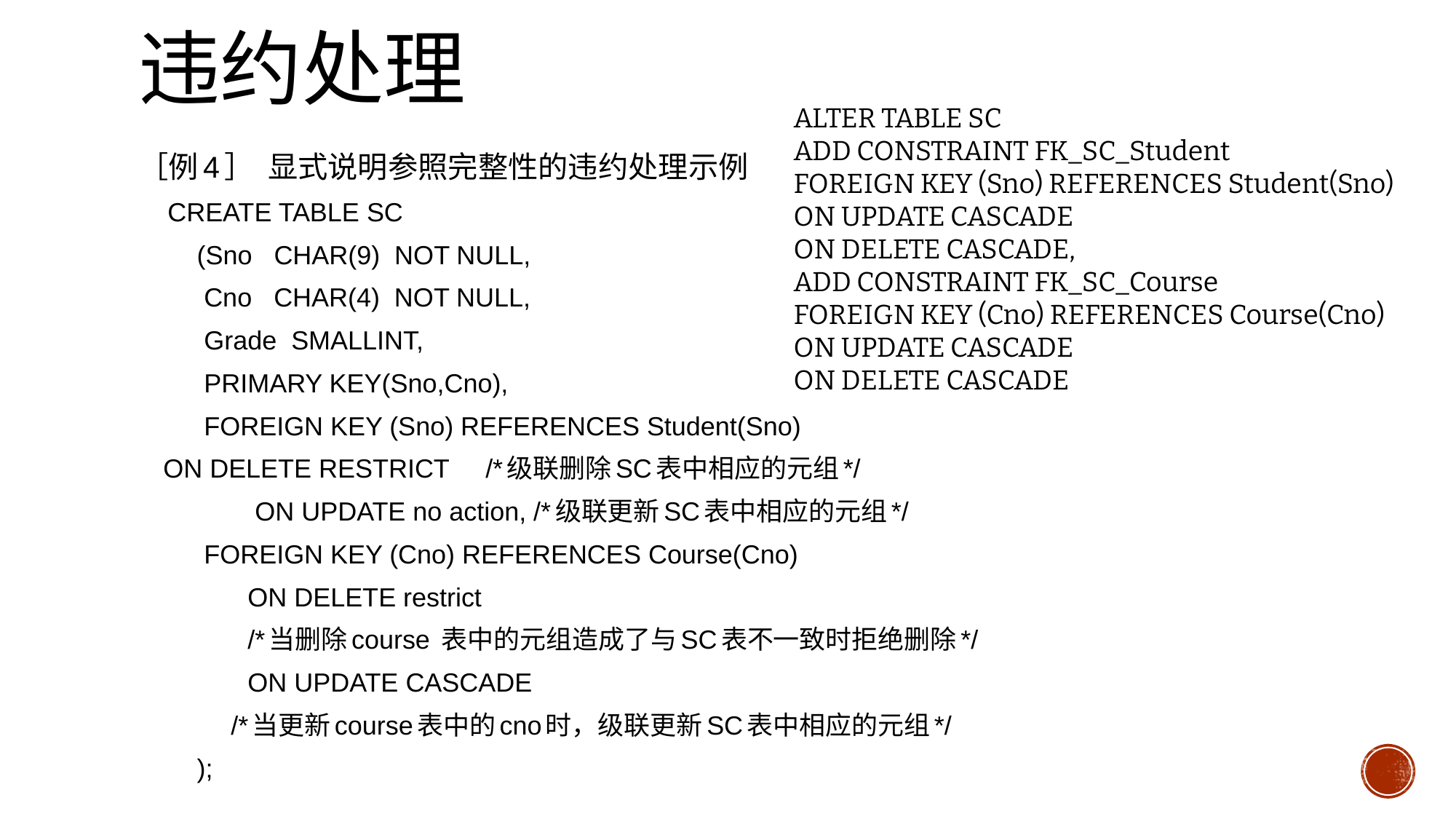

# 违约处理
ALTER TABLE SC
ADD CONSTRAINT FK_SC_Student
FOREIGN KEY (Sno) REFERENCES Student(Sno)
ON UPDATE CASCADE
ON DELETE CASCADE,
ADD CONSTRAINT FK_SC_Course
FOREIGN KEY (Cno) REFERENCES Course(Cno)
ON UPDATE CASCADE
ON DELETE CASCADE
［例4］  显式说明参照完整性的违约处理示例
    CREATE TABLE SC
        (Sno   CHAR(9)  NOT NULL,
         Cno   CHAR(4)  NOT NULL,
         Grade  SMALLINT,
         PRIMARY KEY(Sno,Cno),
         FOREIGN KEY (Sno) REFERENCES Student(Sno)
		ON DELETE RESTRICT     /*级联删除SC表中相应的元组*/
                ON UPDATE no action, /*级联更新SC表中相应的元组*/
         FOREIGN KEY (Cno) REFERENCES Course(Cno)
               ON DELETE restrict
               /*当删除course 表中的元组造成了与SC表不一致时拒绝删除*/
               ON UPDATE CASCADE
      	/*当更新course表中的cno时，级联更新SC表中相应的元组*/
        );
18